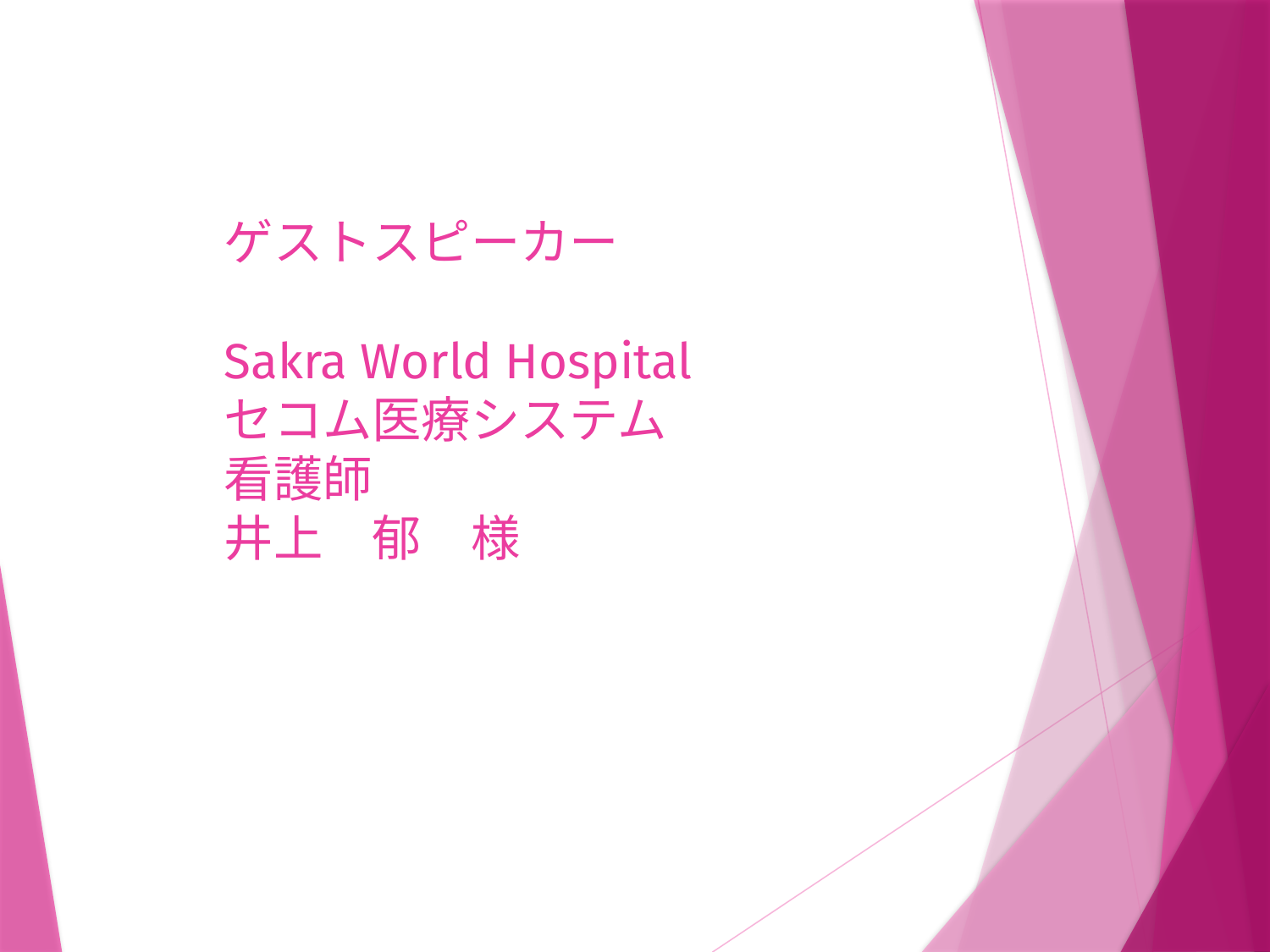

# ゲストスピーカー Sakra World Hospital セコム医療システム 看護師 井上　郁　様